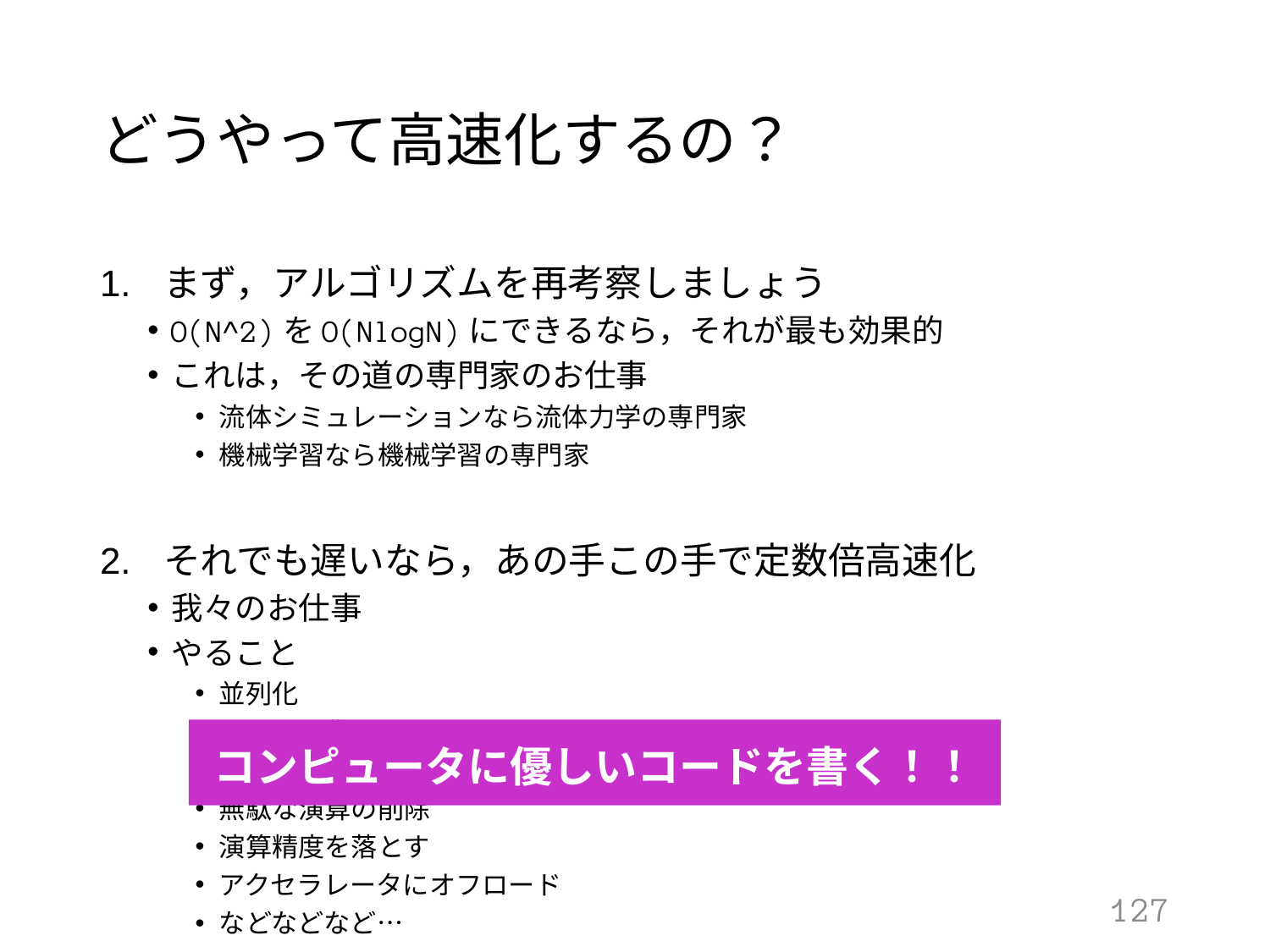

# どうやって高速化するの？
まず，アルゴリズムを再考察しましょう
O(N^2)をO(NlogN)にできるなら，それが最も効果的
これは，その道の専門家のお仕事
流体シミュレーションなら流体力学の専門家
機械学習なら機械学習の専門家

それでも遅いなら，あの手この手で定数倍高速化
我々のお仕事
やること
並列化
ベクトル化
ハードウェアの特性を活かしたプログラム最適化
無駄な演算の削除
演算精度を落とす
アクセラレータにオフロード
などなどなど…
コンピュータに優しいコードを書く！！
127